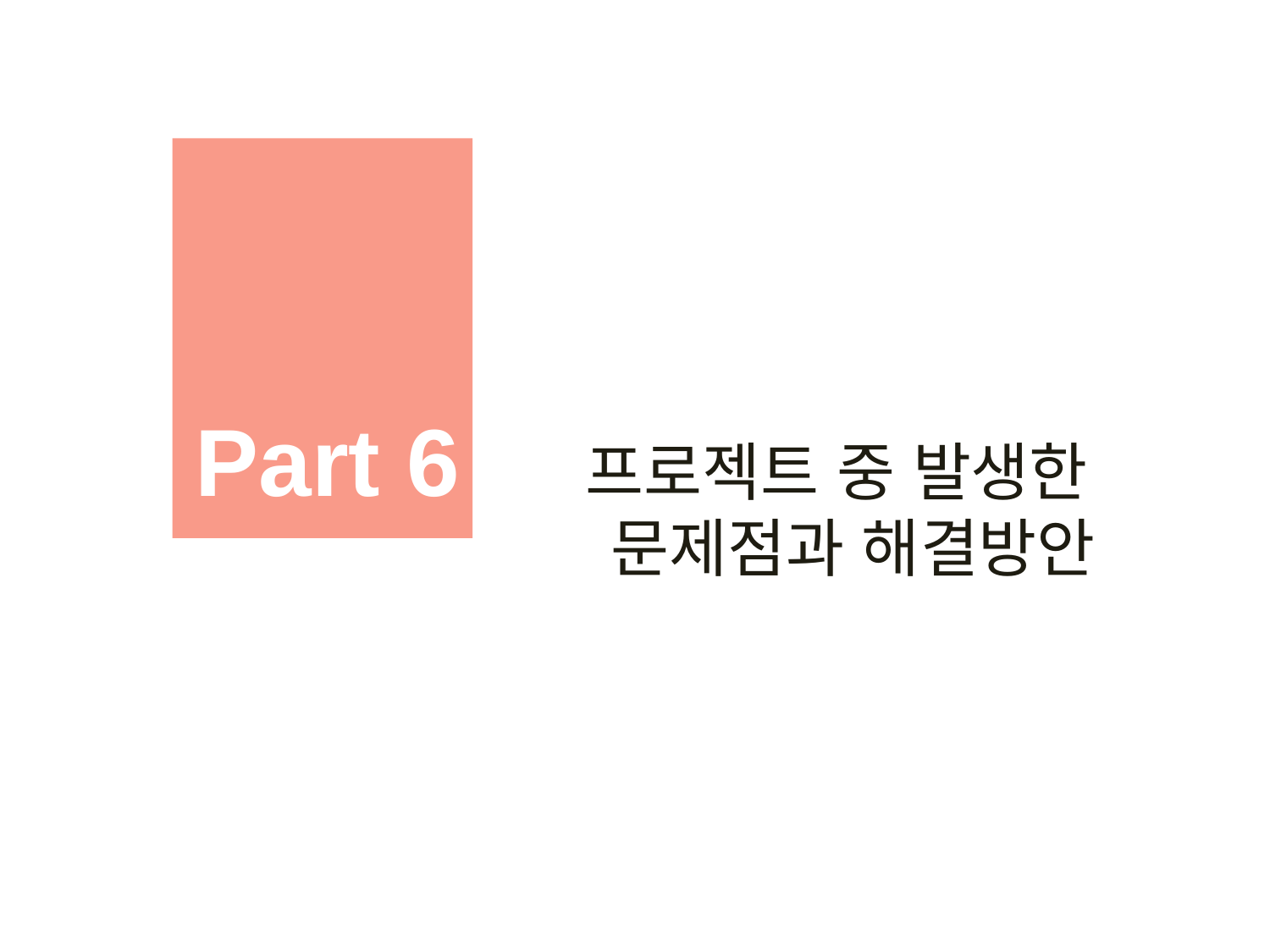

Part 6
프로젝트 중 발생한
 문제점과 해결방안